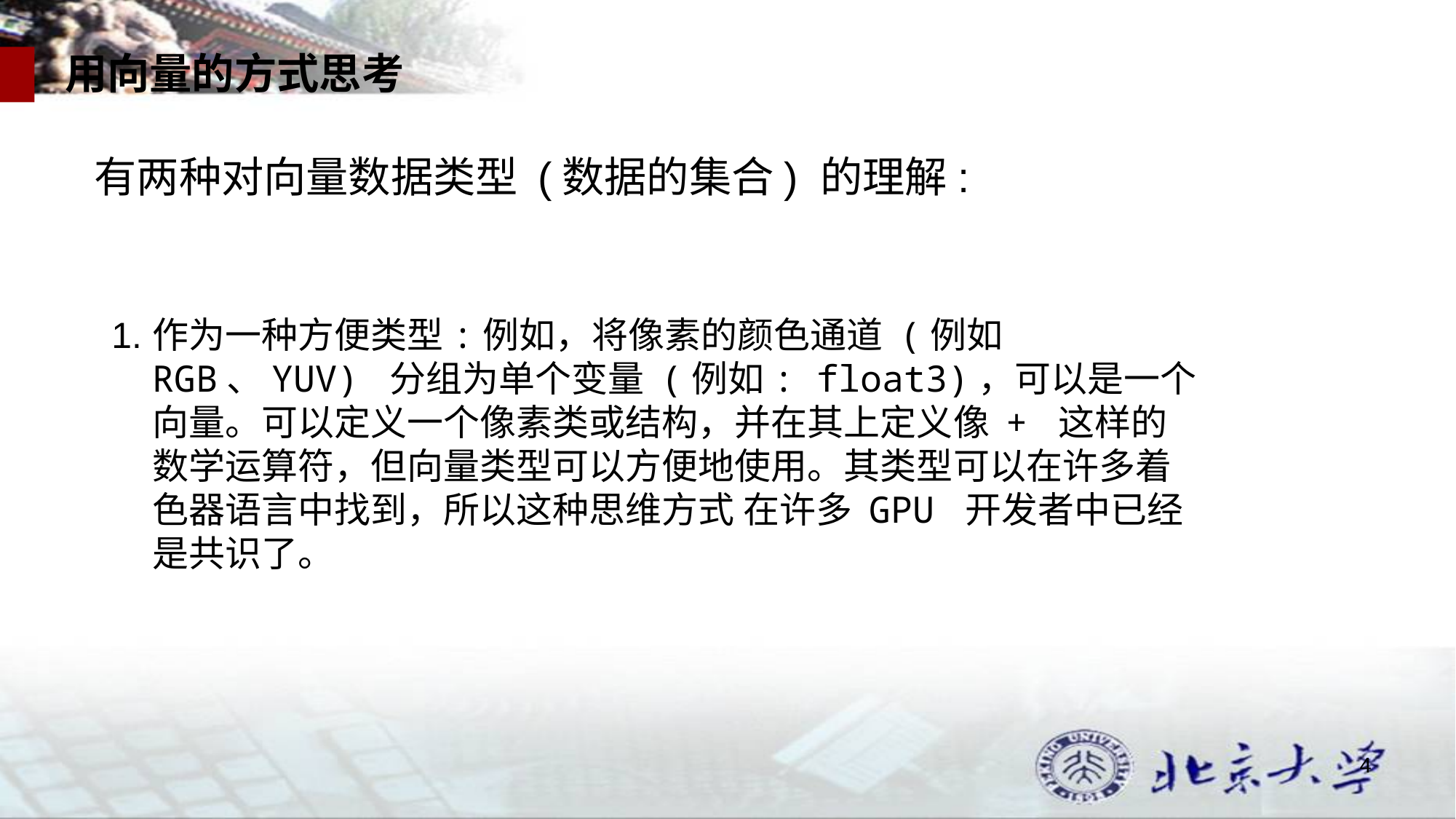

用向量的方式思考

有两种对向量数据类型 (数据的集合) 的理解:
作为一种方便类型:例如，将像素的颜色通道 (例如 RGB、YUV) 分组为单个变量 (例如: float3)，可以是一个向量。可以定义一个像素类或结构，并在其上定义像 + 这样的数学运算符，但向量类型可以方便地使用。其类型可以在许多着色器语言中找到，所以这种思维方式 在许多 GPU 开发者中已经是共识了。
4